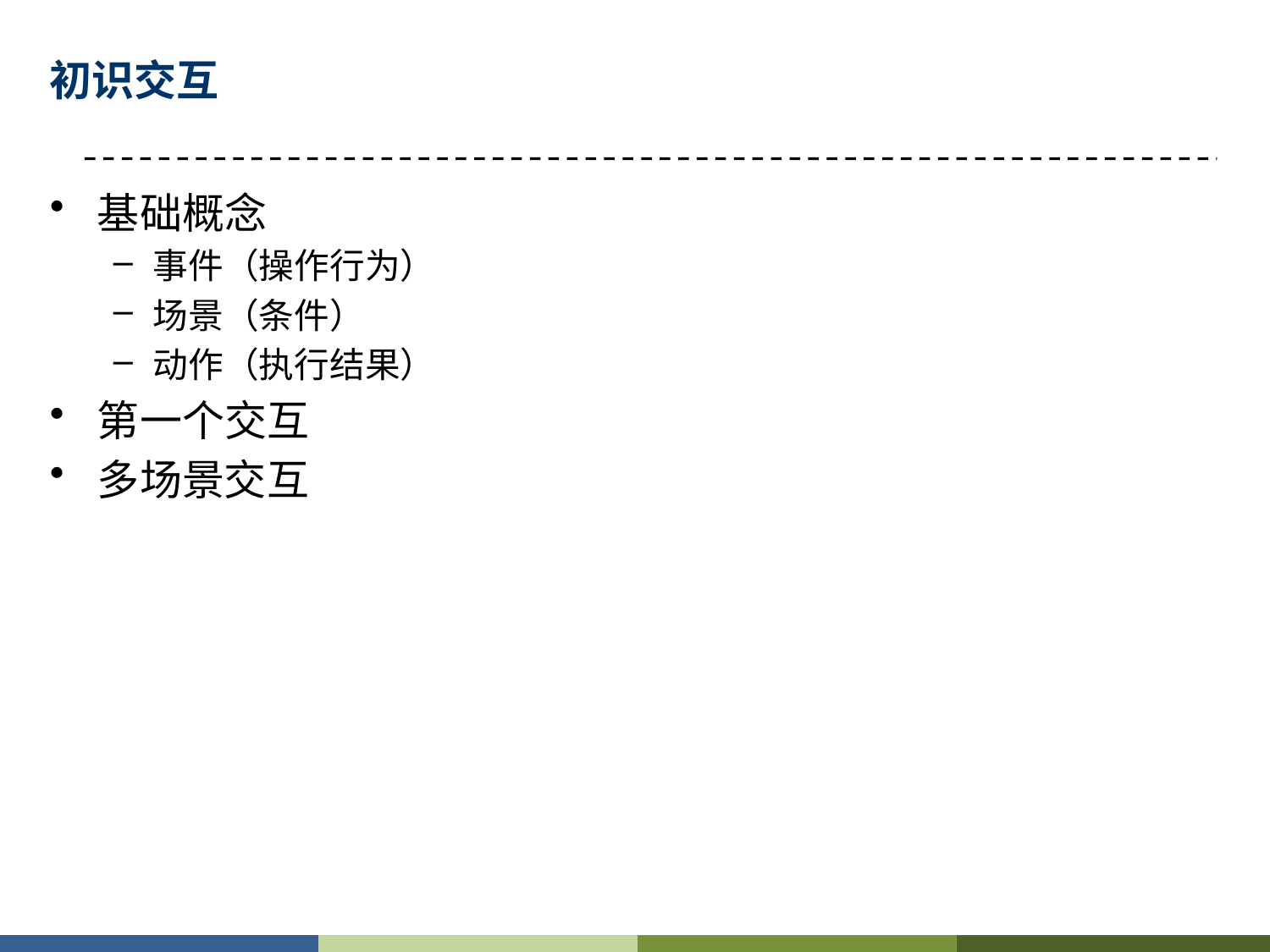

# 初识交互
基础概念
事件（操作行为）
场景（条件）
动作（执行结果）
第一个交互
多场景交互